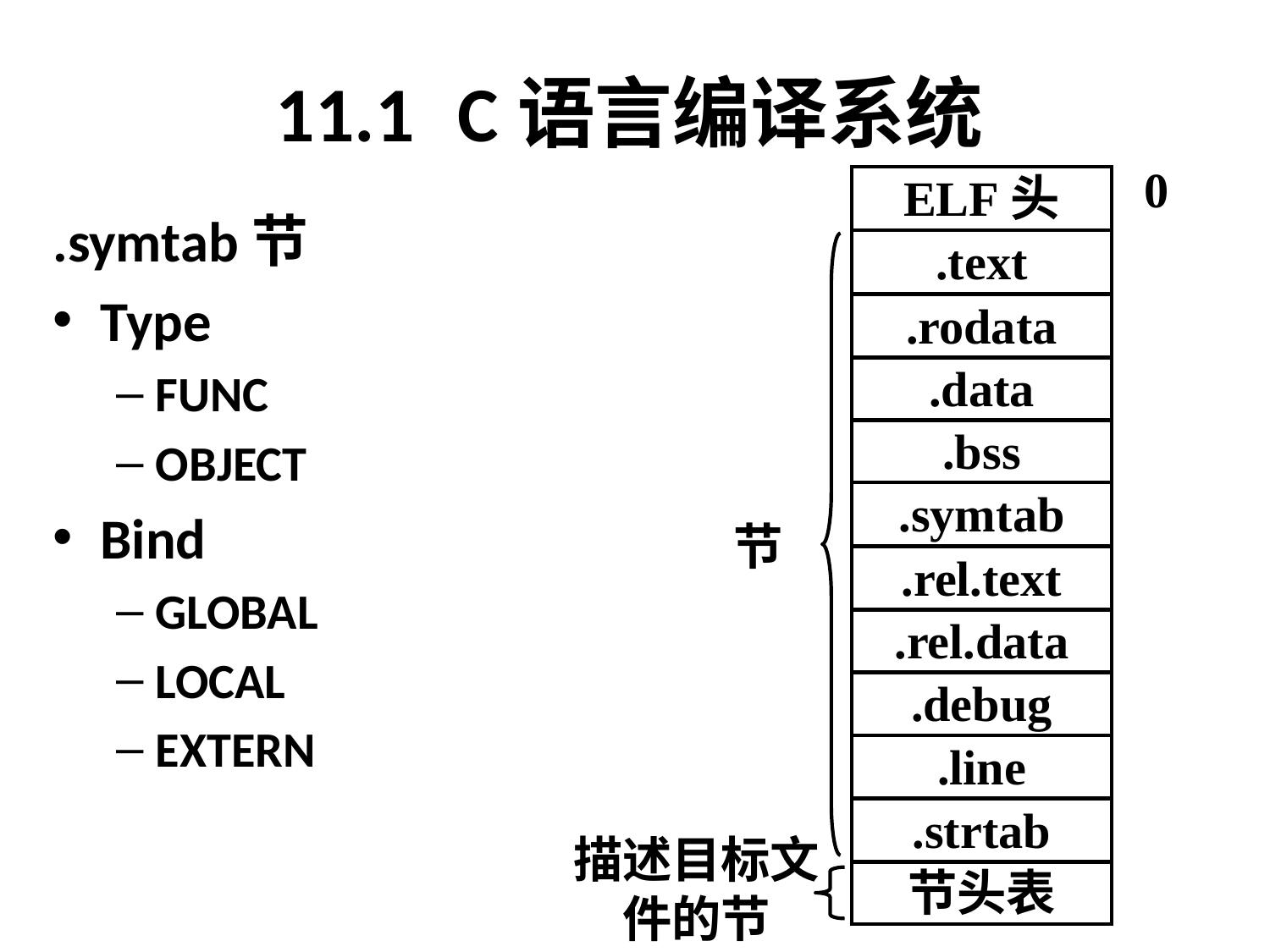

# 11.1  C语言编译系统
0
ELF头
.text

.rodata
.data
.bss
.symtab
节
.rel.text
.rel.data
.debug
.line
.strtab
描述目标文件的节
节头表

.symtab节
Type
FUNC
OBJECT
Bind
GLOBAL
LOCAL
EXTERN